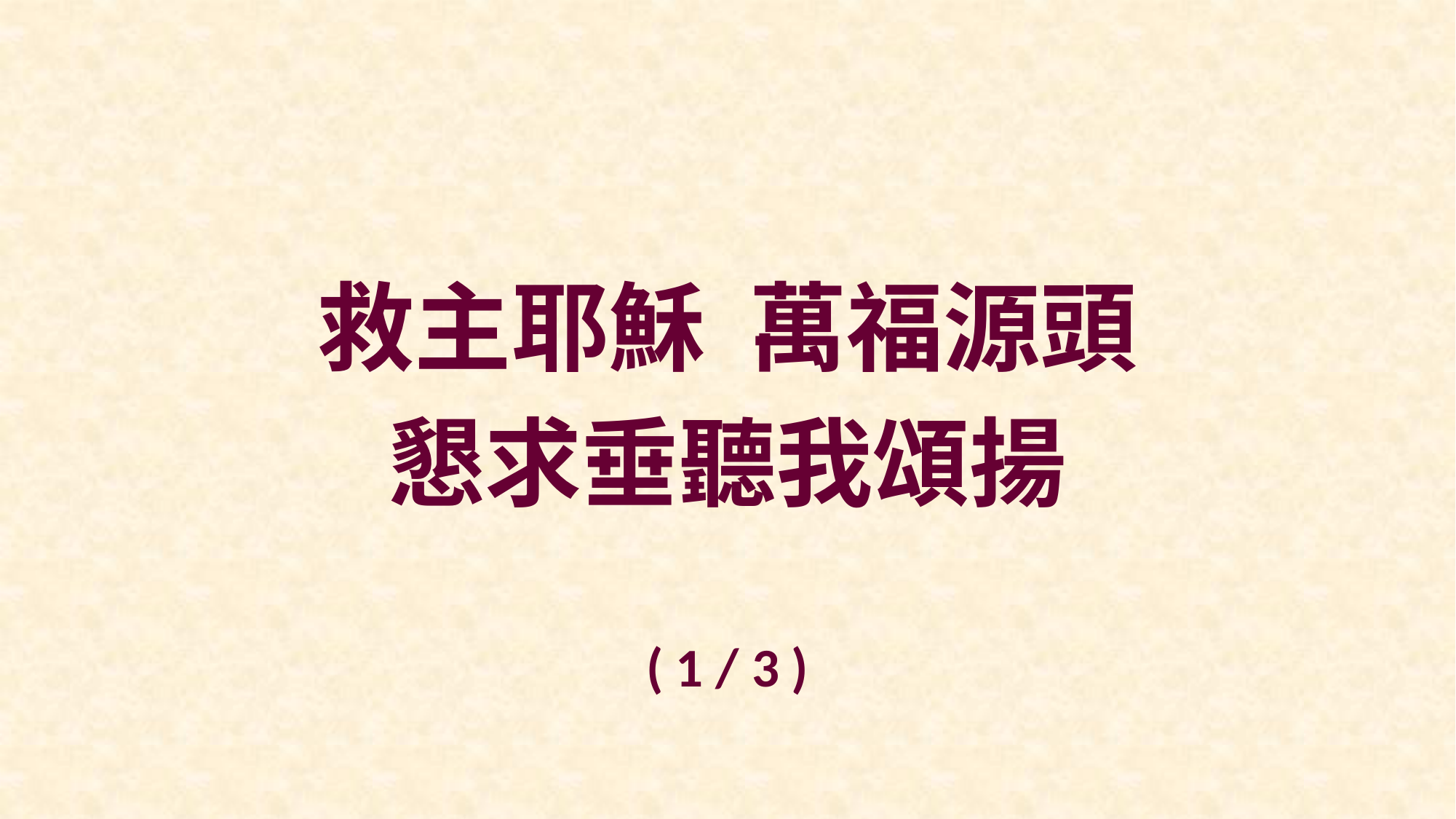

救主耶穌  萬福源頭
懇求垂聽我頌揚
( 1 / 3 )